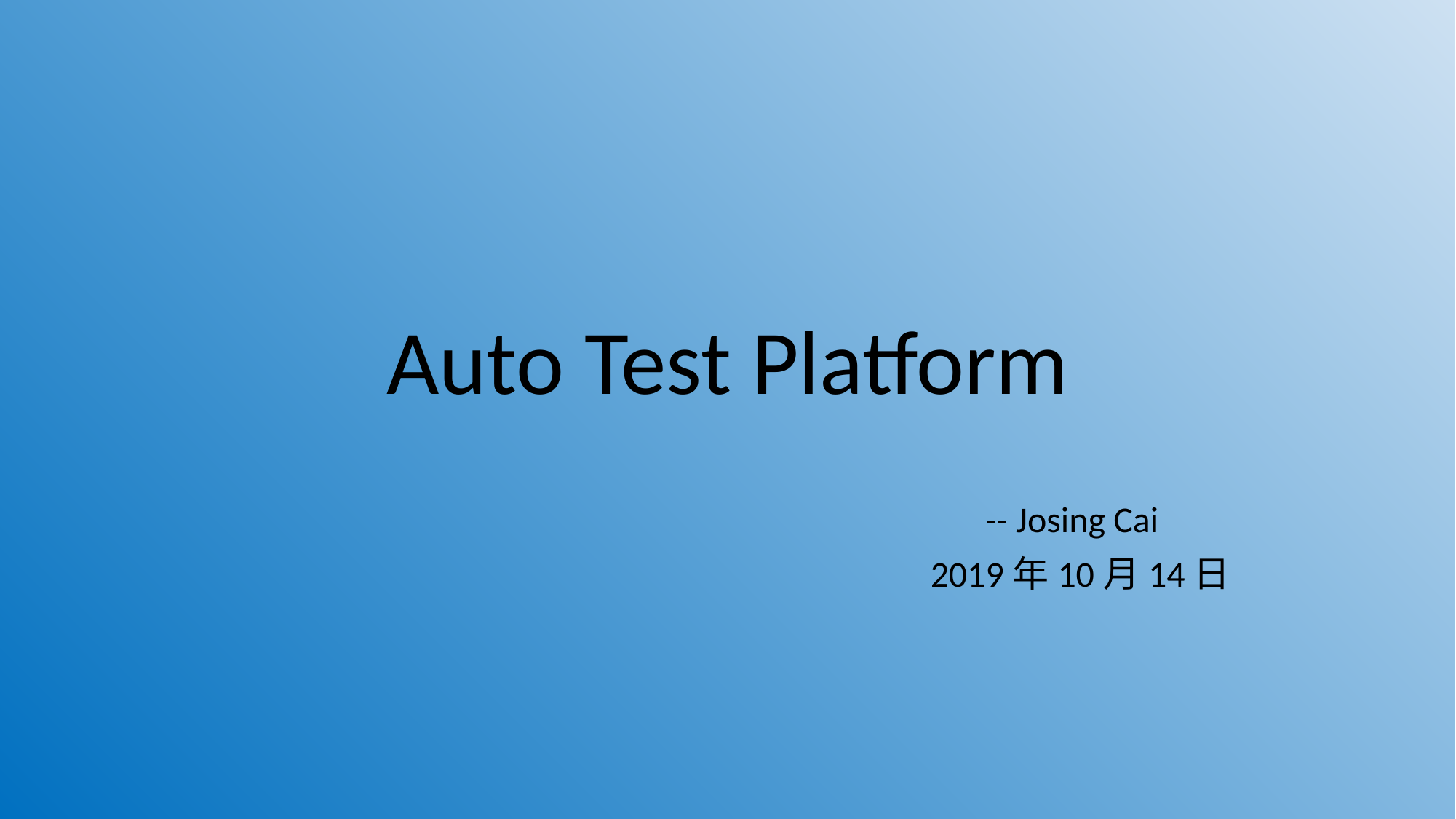

# Auto Test Platform
            -- Josing Cai
              2019年10月14日